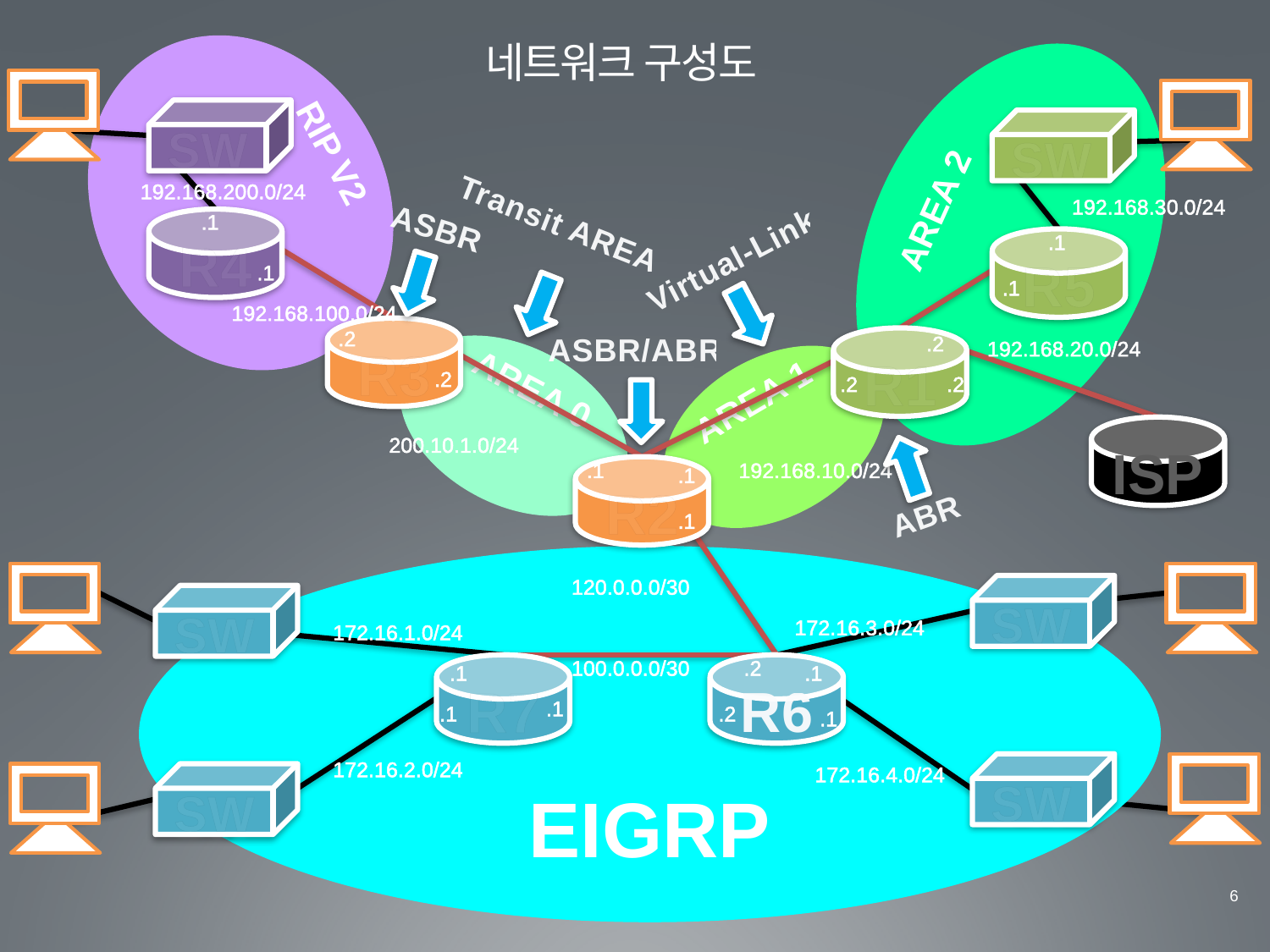

RIP V2

SW
SW
R4
R5
R3
R1
ISP
R2

EIGRP

SW
SW
R7
R6
SW
SW
네트워크 구성도
AREA 2

192.168.200.0/24
192.168.30.0/24
Transit AREA

.1
ASBR
.1
Virtual-Link

.1
.1

192.168.100.0/24
.2
.2
ASBR/ABR
192.168.20.0/24
AREA 0

AREA 1

.2
.2
.2

200.10.1.0/24

.1
192.168.10.0/24
.1
ABR
.1
120.0.0.0/30
172.16.3.0/24
172.16.1.0/24
100.0.0.0/30
.2
.1
.1
.1
.1
.2
.1
172.16.2.0/24
172.16.4.0/24